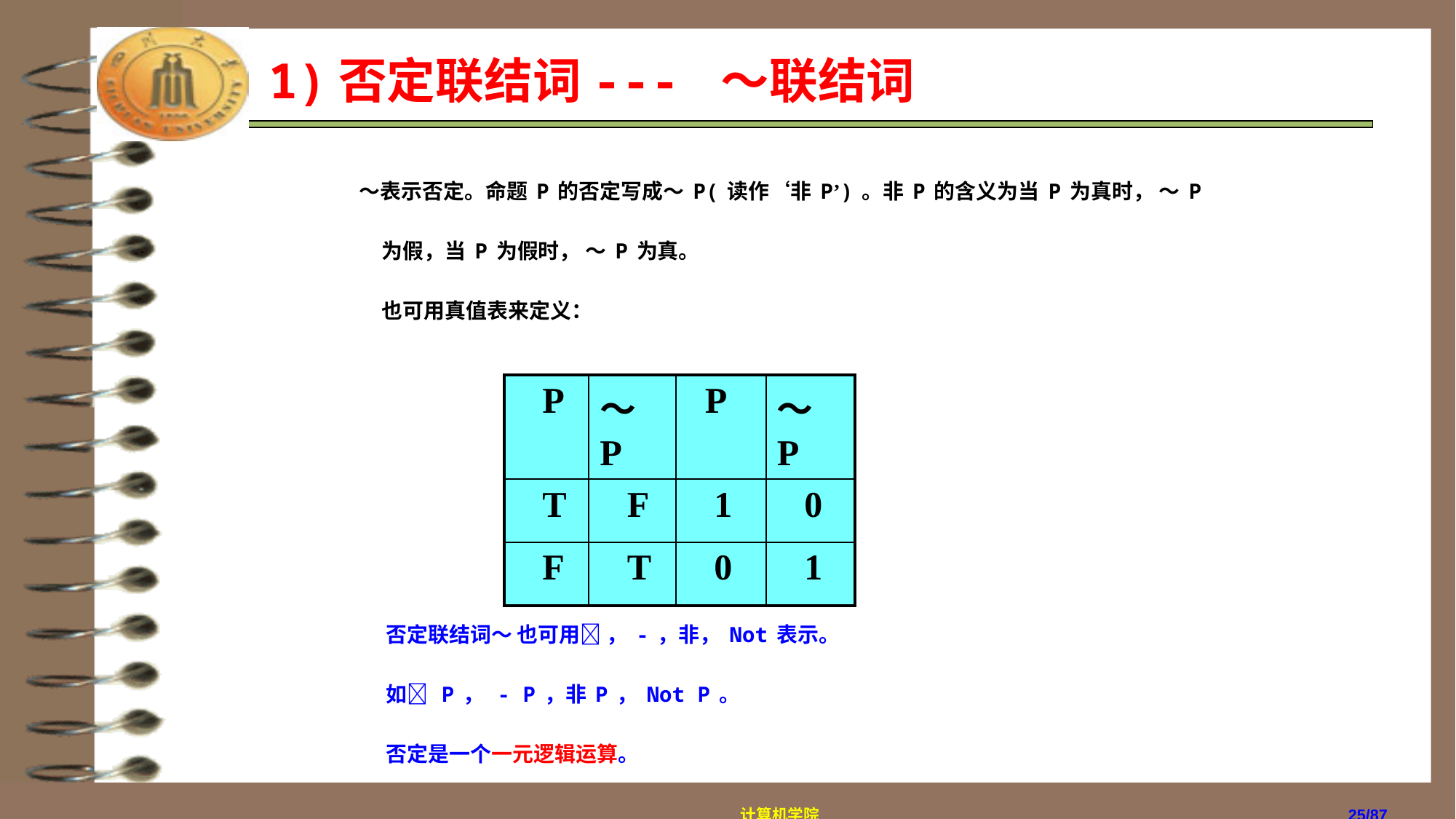

# 1)否定联结词--- ～联结词
  ～表示否定。命题P的否定写成～P(读作‘非P’)。非P的含义为当P为真时， ～P为假，当P为假时， ～P为真。
也可用真值表来定义：
| P | ～P | P | ～P |
| --- | --- | --- | --- |
| T | F | 1 | 0 |
| F | T | 0 | 1 |
否定联结词～ 也可用¬ ，-，非，Not表示。
如¬ P， - P，非P，Not P。
否定是一个一元逻辑运算。

计算机学院
25/87